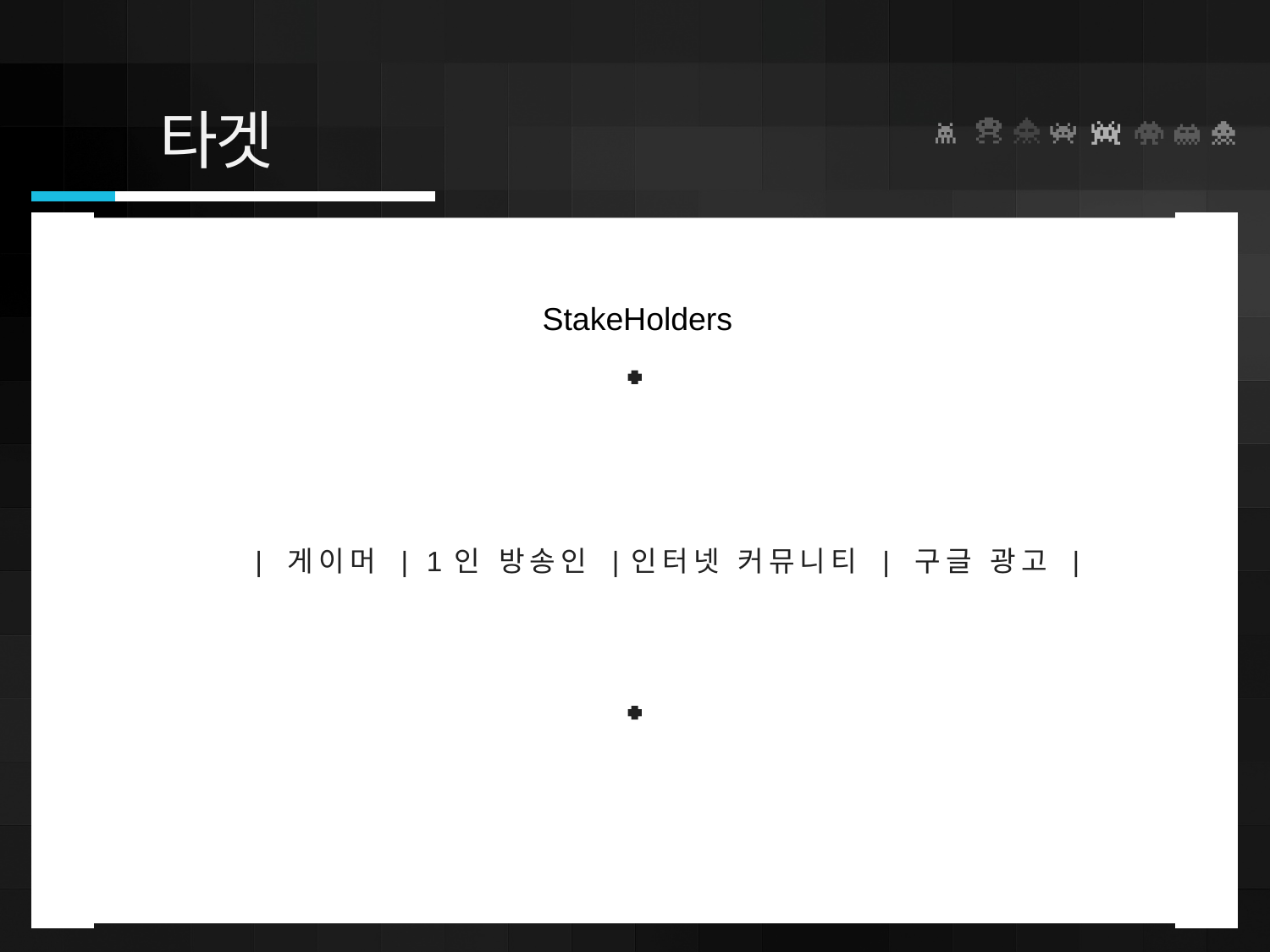

타겟

     | 게이머 | 1인 방송인 |인터넷 커뮤니티 | 구글 광고 |

StakeHolders